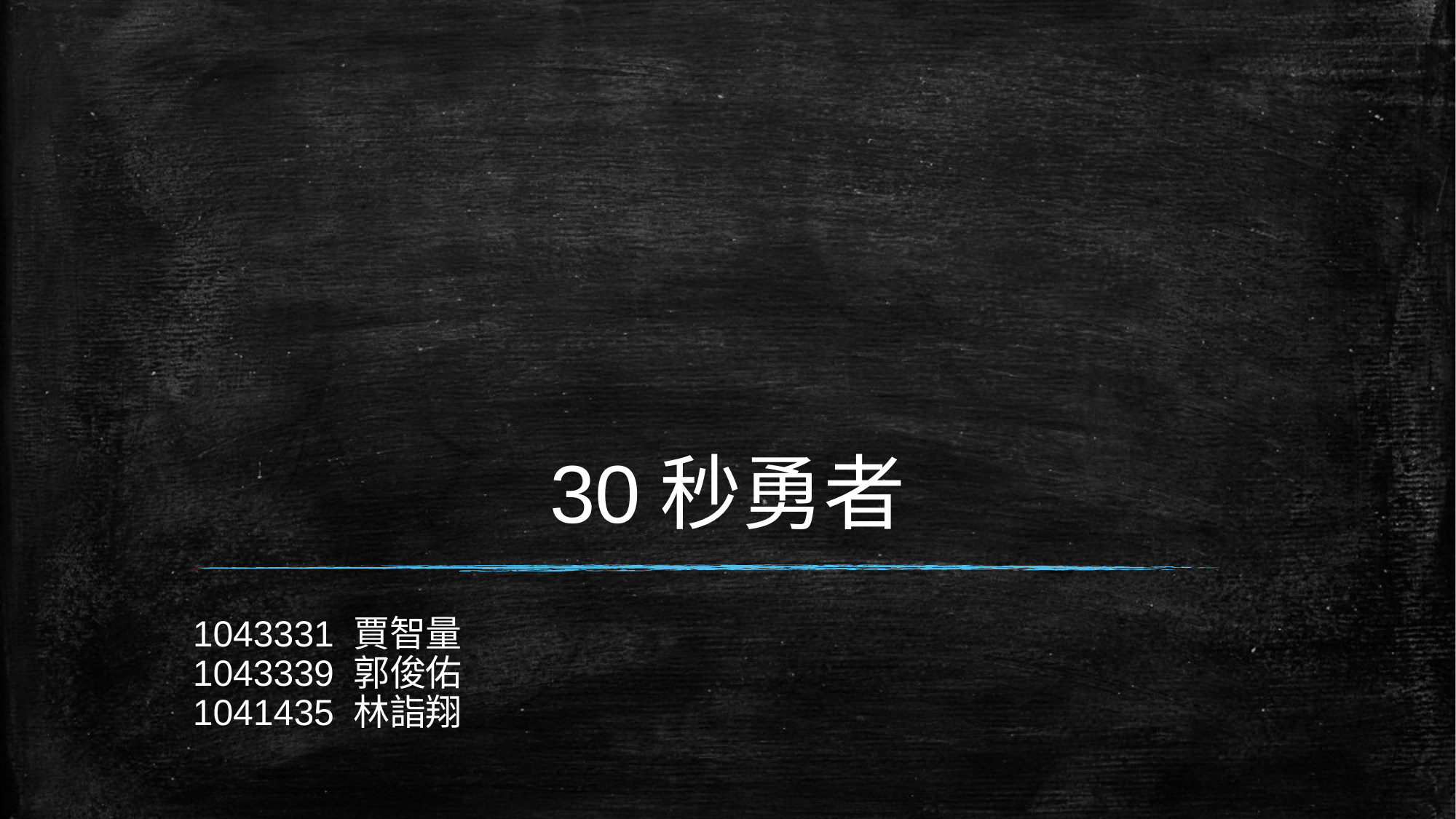

# 30秒勇者
1043331 賈智量
1043339 郭俊佑
1041435 林詣翔